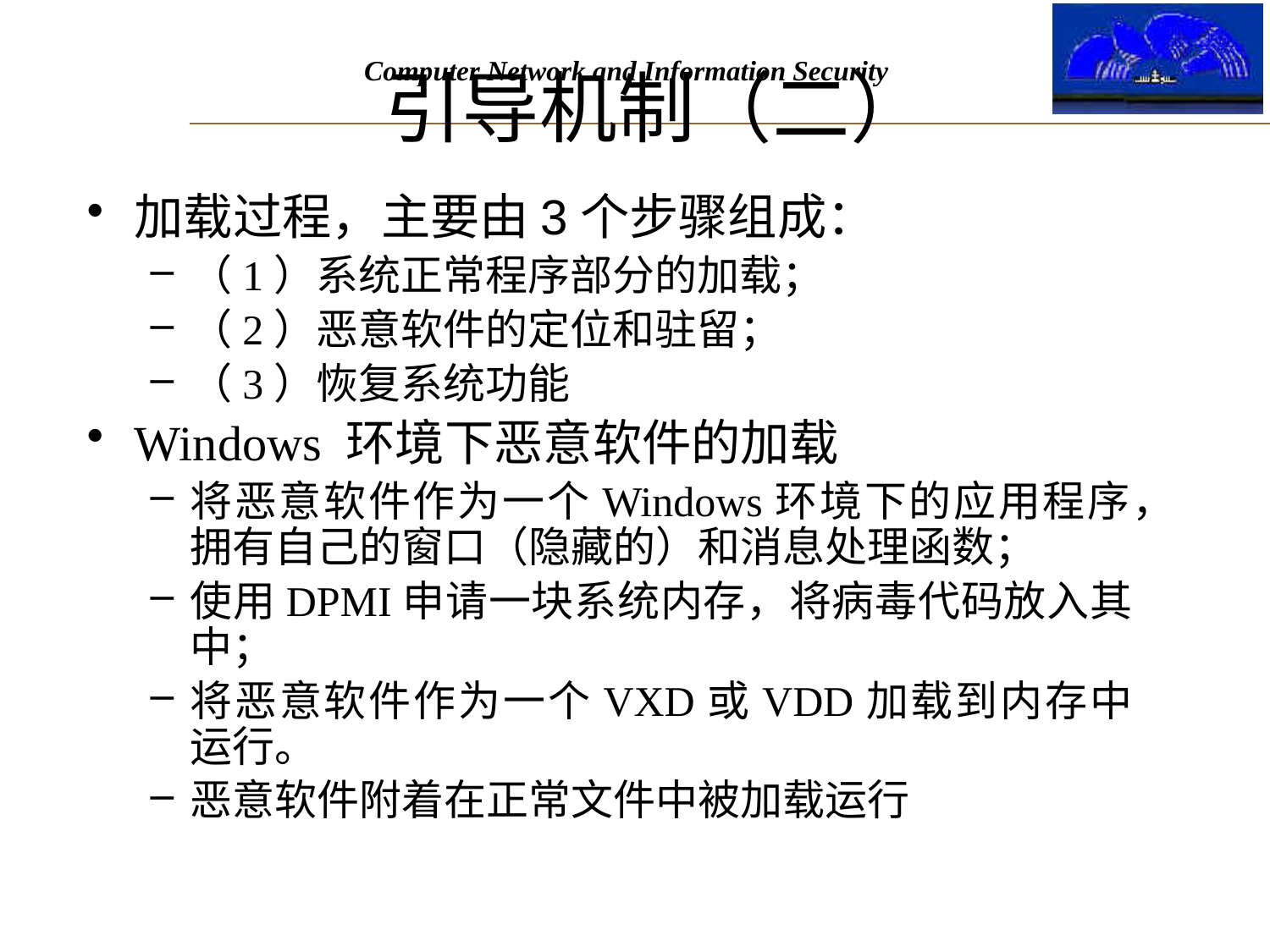

# 引导机制（二）
加载过程，主要由3个步骤组成：
（1）系统正常程序部分的加载；
（2）恶意软件的定位和驻留；
（3）恢复系统功能
Windows 环境下恶意软件的加载
将恶意软件作为一个Windows环境下的应用程序，拥有自己的窗口（隐藏的）和消息处理函数；
使用DPMI申请一块系统内存，将病毒代码放入其中；
将恶意软件作为一个VXD或VDD加载到内存中运行。
恶意软件附着在正常文件中被加载运行